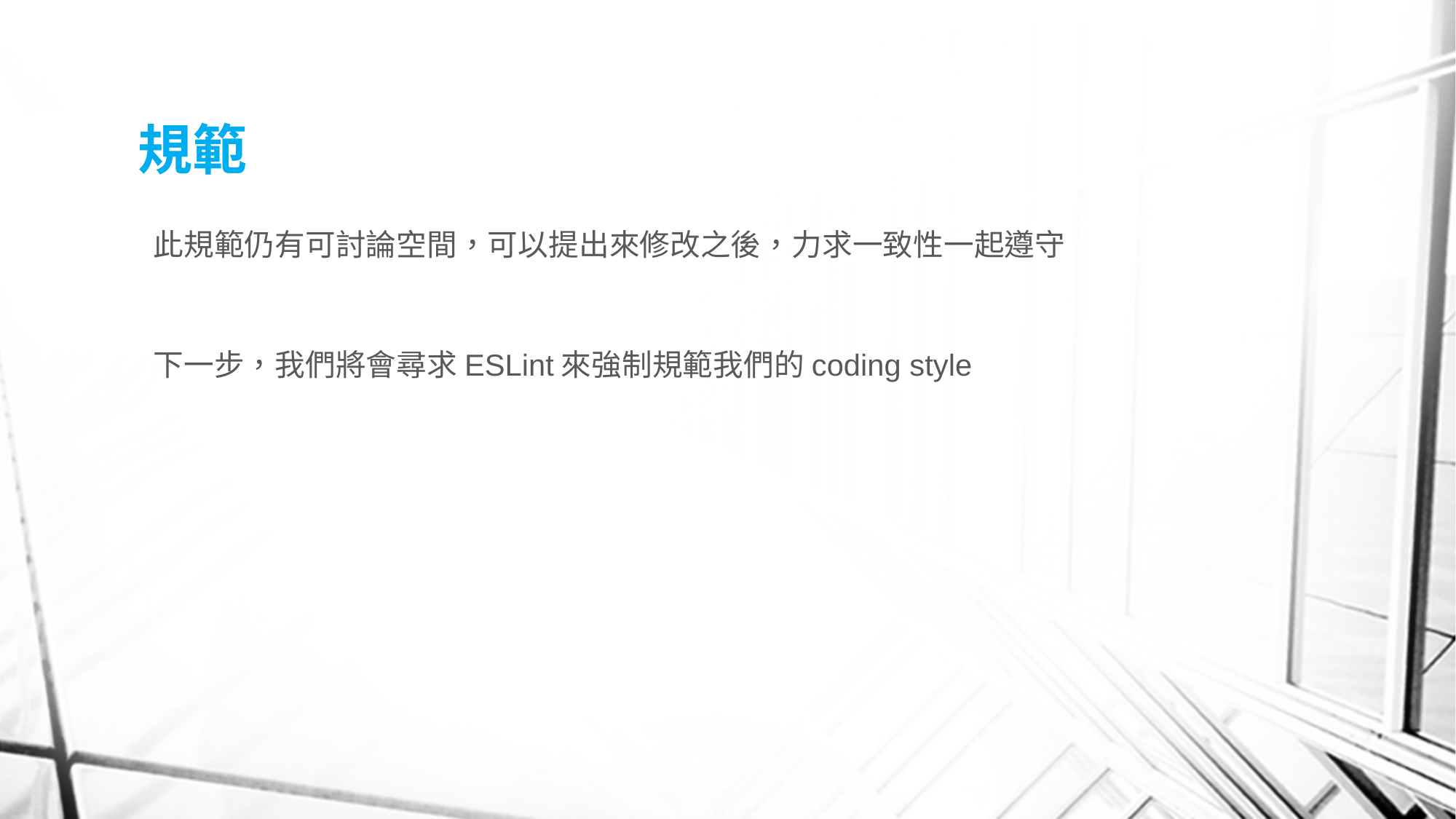

# 規範
此規範仍有可討論空間，可以提出來修改之後，力求一致性一起遵守

下一步，我們將會尋求ESLint來強制規範我們的coding style